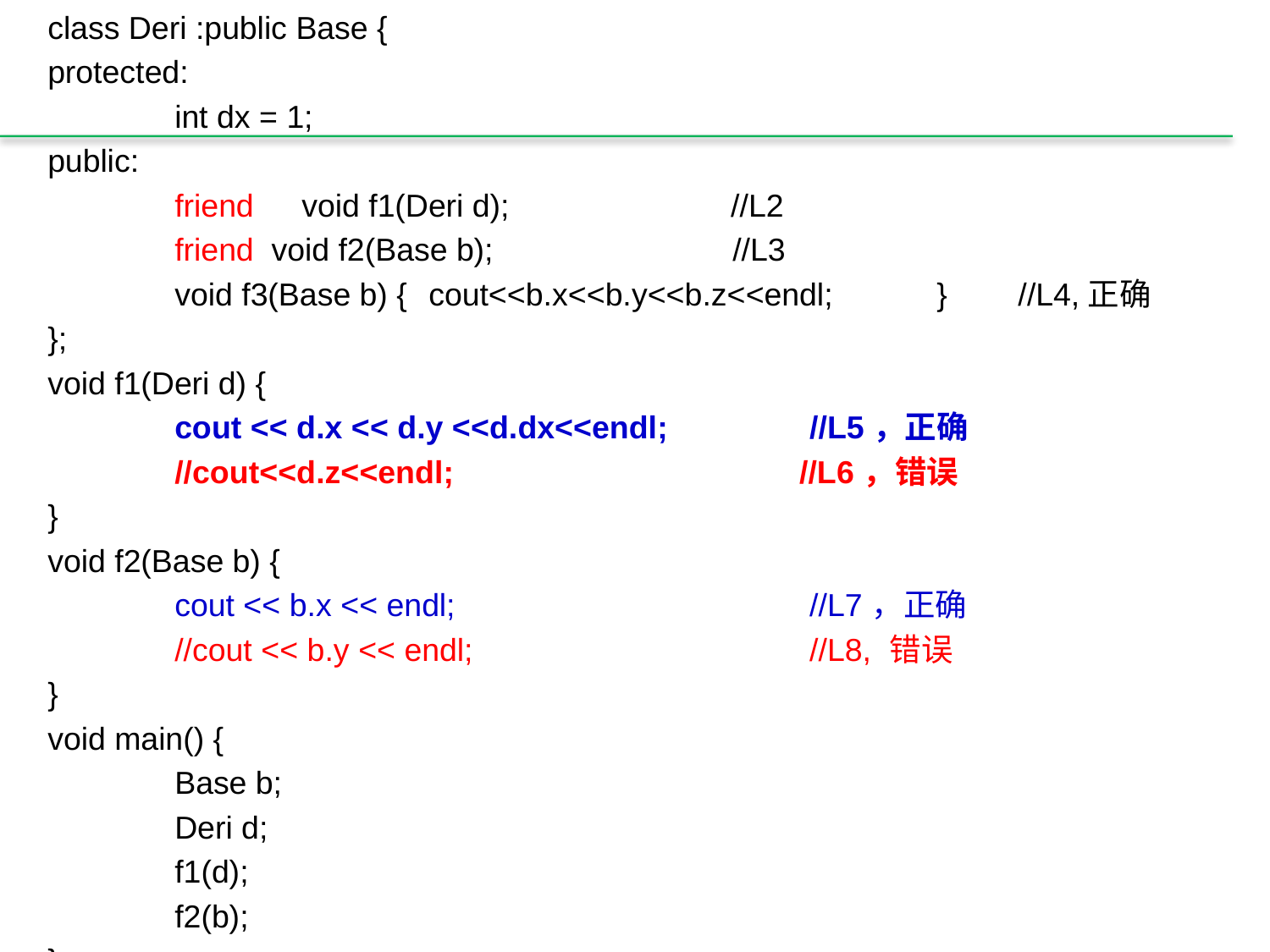

class Deri :public Base {
protected:
	int dx = 1;
public:
	friend	void f1(Deri d);                         //L2
	friend  void f2(Base b);                           //L3
	void f3(Base b) {	cout<<b.x<<b.y<<b.z<<endl;	}        //L4,正确
};
void f1(Deri d) {
	cout << d.x << d.y <<d.dx<<endl;                //L5，正确
	//cout<<d.z<<endl;                                       //L6，错误
}
void f2(Base b) {
	cout << b.x << endl;                                        //L7，正确
	//cout << b.y << endl;                                      //L8, 错误
}
void main() {
	Base b;
	Deri d;
	f1(d);
	f2(b);
}